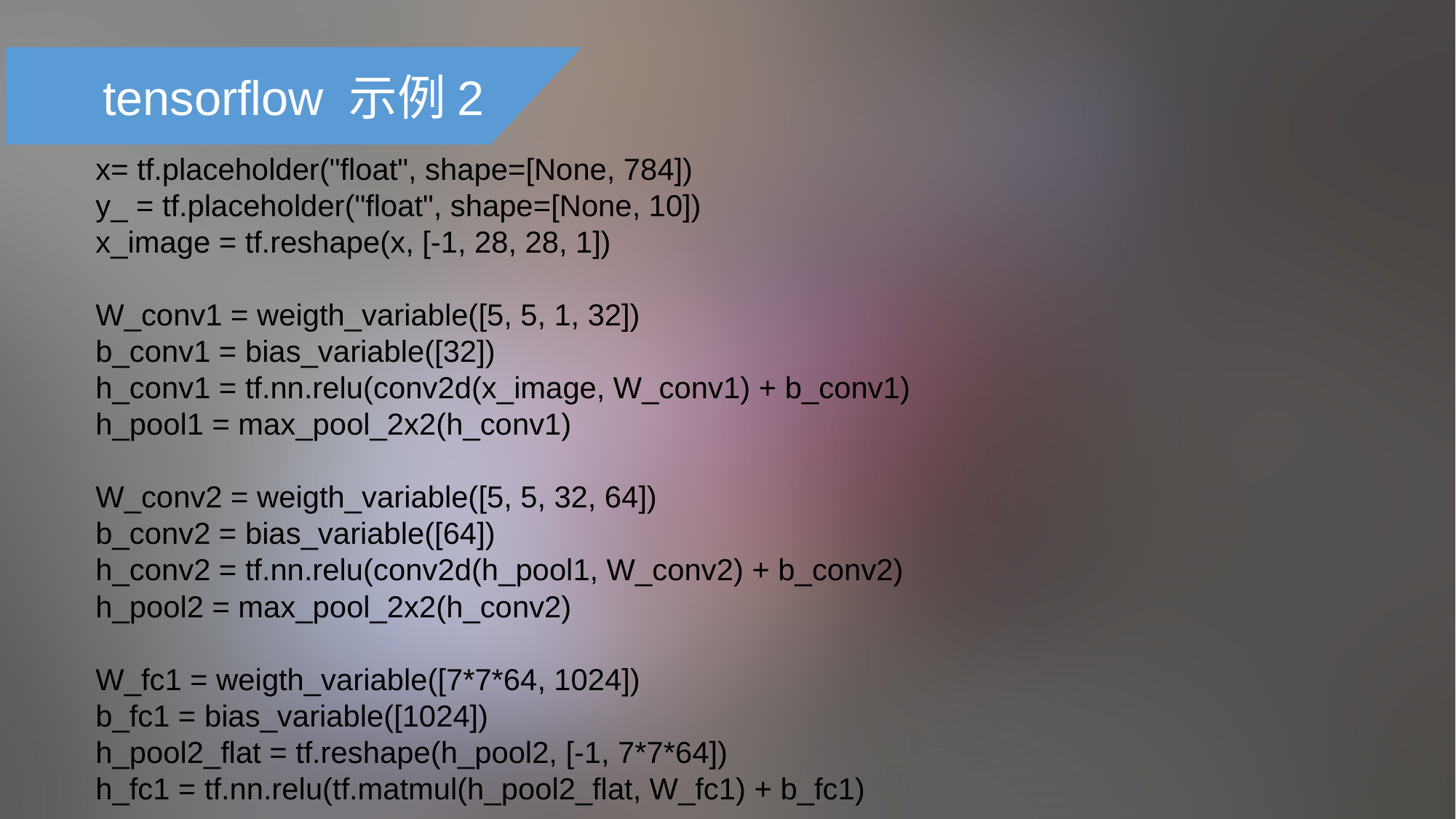

tensorflow 示例2
x= tf.placeholder("float", shape=[None, 784])
y_ = tf.placeholder("float", shape=[None, 10])
x_image = tf.reshape(x, [-1, 28, 28, 1])

W_conv1 = weigth_variable([5, 5, 1, 32])
b_conv1 = bias_variable([32])
h_conv1 = tf.nn.relu(conv2d(x_image, W_conv1) + b_conv1)
h_pool1 = max_pool_2x2(h_conv1)

W_conv2 = weigth_variable([5, 5, 32, 64])
b_conv2 = bias_variable([64])
h_conv2 = tf.nn.relu(conv2d(h_pool1, W_conv2) + b_conv2)
h_pool2 = max_pool_2x2(h_conv2)

W_fc1 = weigth_variable([7*7*64, 1024])
b_fc1 = bias_variable([1024])
h_pool2_flat = tf.reshape(h_pool2, [-1, 7*7*64])
h_fc1 = tf.nn.relu(tf.matmul(h_pool2_flat, W_fc1) + b_fc1)